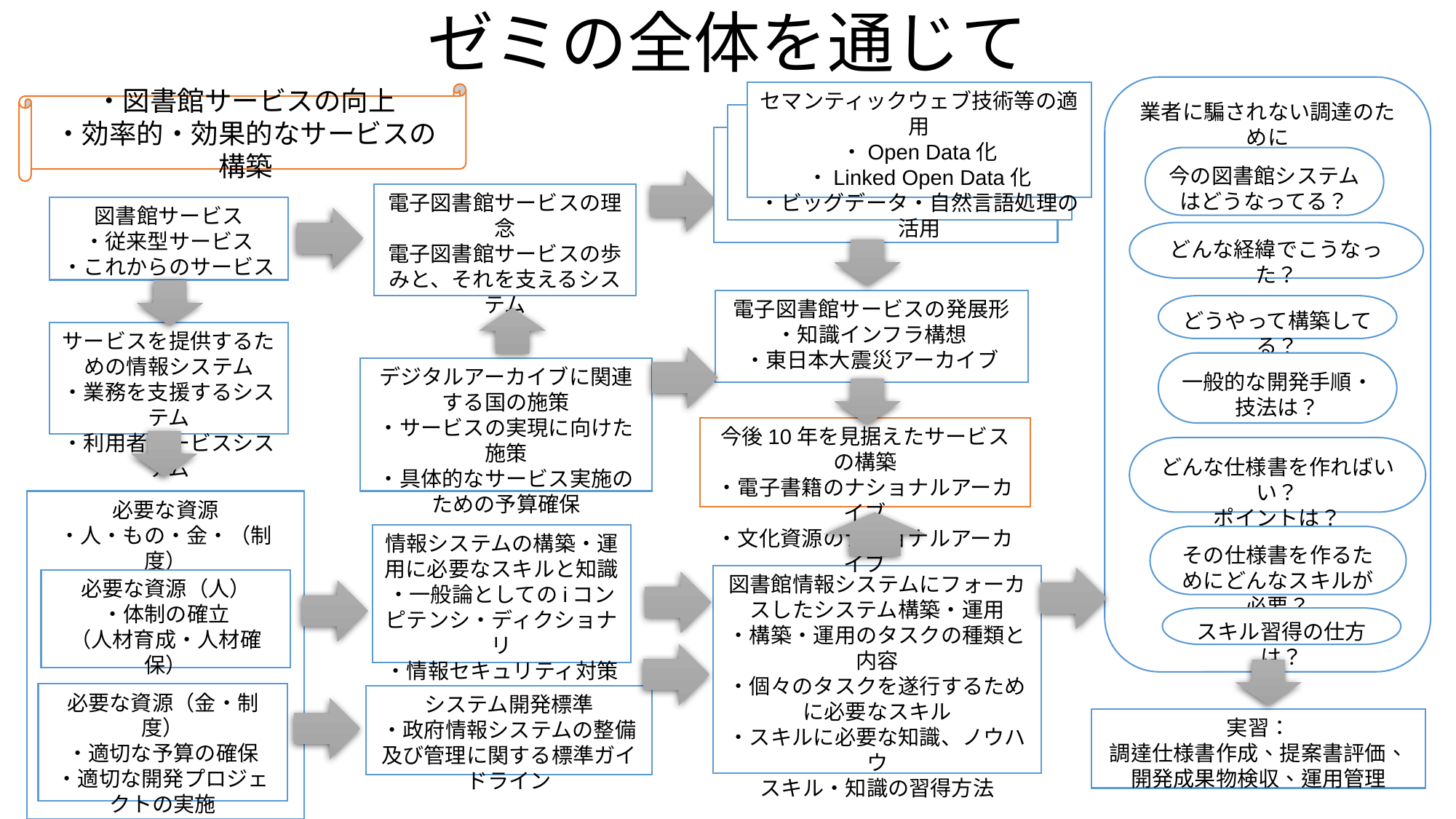

# ゼミの全体を通じて
業者に騙されない調達のために
セマンティックウェブ技術等の適用
・Open Data化
・Linked Open Data化
・ビッグデータ・自然言語処理の活用
・図書館サービスの向上
・効率的・効果的なサービスの構築

今の図書館システムはどうなってる？

電子図書館サービスの理念
電子図書館サービスの歩みと、それを支えるシステム
図書館サービス
・従来型サービス
・これからのサービス

どんな経緯でこうなった？

電子図書館サービスの発展形
・知識インフラ構想
・東日本大震災アーカイブ
どうやって構築してる？

サービスを提供するための情報システム
・業務を支援するシステム
・利用者サービスシステム

一般的な開発手順・技法は？
デジタルアーカイブに関連する国の施策
・サービスの実現に向けた施策
・具体的なサービス実施のための予算確保

今後10年を見据えたサービスの構築
・電子書籍のナショナルアーカイブ
・文化資源のナショナルアーカイブ

どんな仕様書を作ればいい？
ポイントは？
必要な資源
・人・もの・金・（制度）

情報システムの構築・運用に必要なスキルと知識
・一般論としてのiコンピテンシ・ディクショナリ
・情報セキュリティ対策
その仕様書を作るためにどんなスキルが必要？
図書館情報システムにフォーカスしたシステム構築・運用
・構築・運用のタスクの種類と内容
・個々のタスクを遂行するために必要なスキル
・スキルに必要な知識、ノウハウ
スキル・知識の習得方法

必要な資源（人）
・体制の確立
（人材育成・人材確保）

スキル習得の仕方は？

必要な資源（金・制度）
・適切な予算の確保
・適切な開発プロジェクトの実施
システム開発標準
・政府情報システムの整備及び管理に関する標準ガイドライン

実習：
調達仕様書作成、提案書評価、開発成果物検収、運用管理